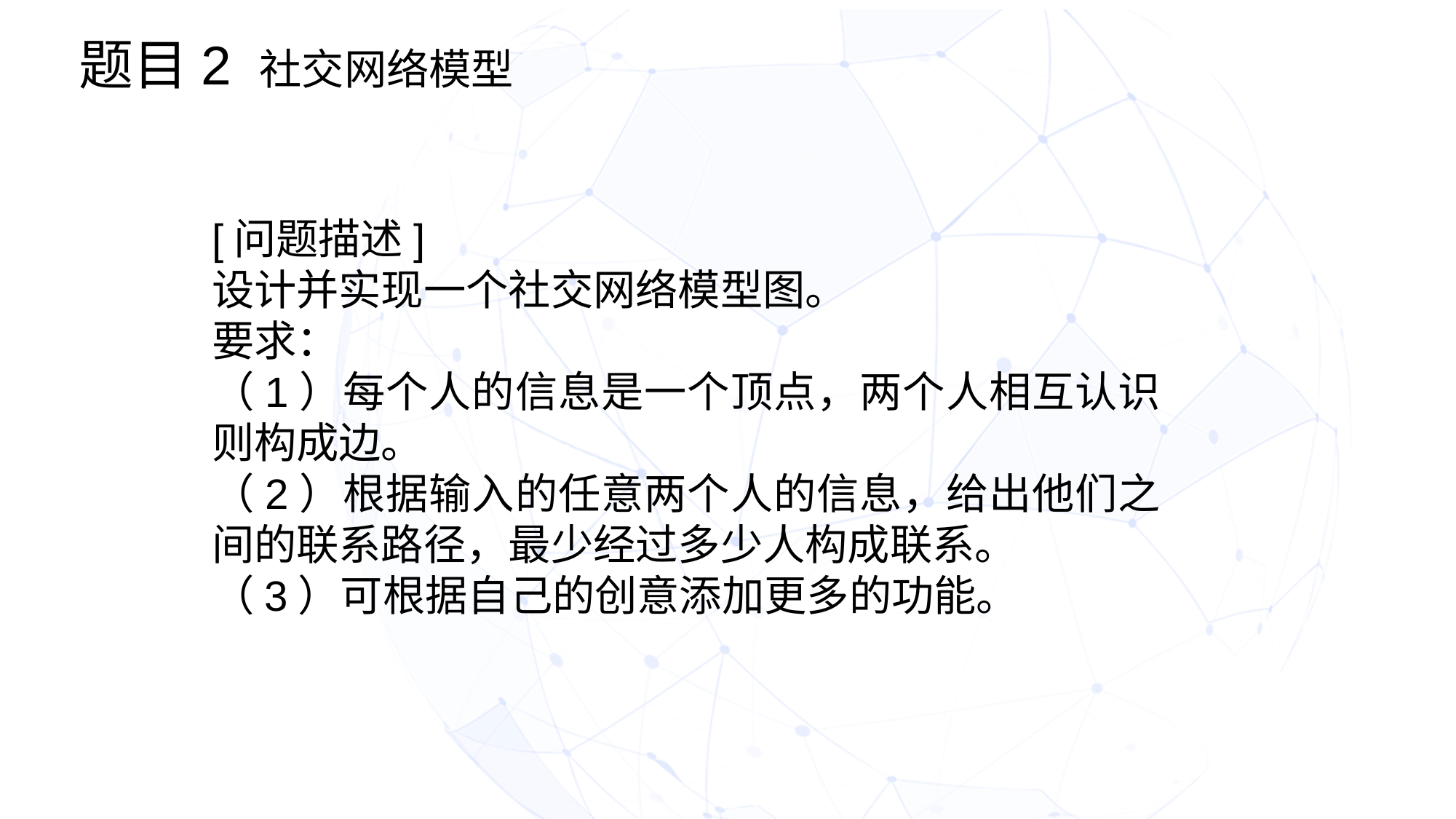

题目2 社交网络模型
[问题描述]
设计并实现一个社交网络模型图。
要求：
（1）每个人的信息是一个顶点，两个人相互认识则构成边。
（2）根据输入的任意两个人的信息，给出他们之间的联系路径，最少经过多少人构成联系。
（3）可根据自己的创意添加更多的功能。